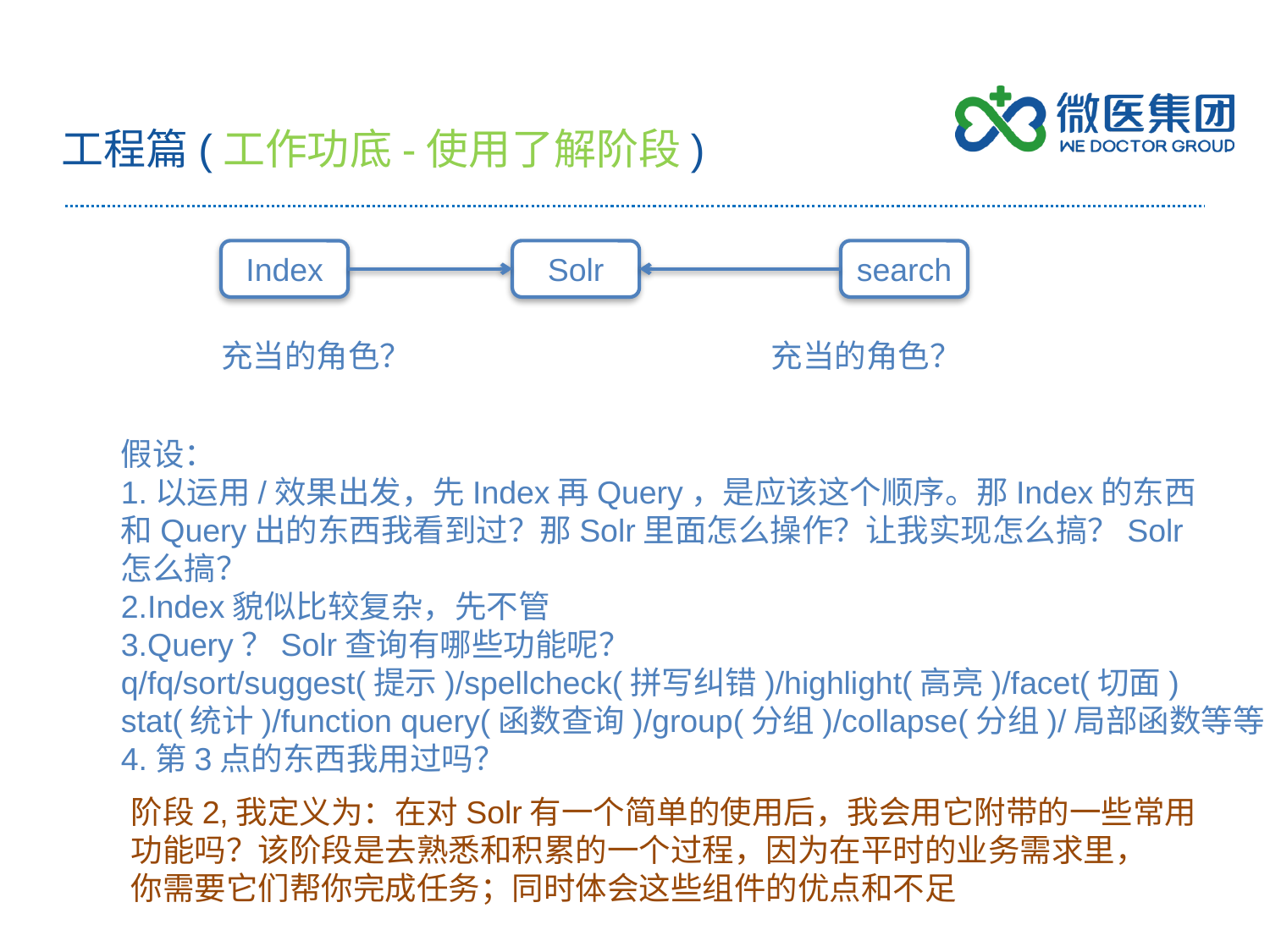

工程篇(工作功底-使用了解阶段)
Solr
Index
search
充当的角色？
充当的角色？
假设：
1.以运用/效果出发，先Index再Query，是应该这个顺序。那Index的东西
和Query出的东西我看到过？那Solr里面怎么操作？让我实现怎么搞？Solr
怎么搞？
2.Index貌似比较复杂，先不管
3.Query？Solr查询有哪些功能呢？
q/fq/sort/suggest(提示)/spellcheck(拼写纠错)/highlight(高亮)/facet(切面)
stat(统计)/function query(函数查询)/group(分组)/collapse(分组)/局部函数等等
4.第3点的东西我用过吗？
阶段2,我定义为：在对Solr有一个简单的使用后，我会用它附带的一些常用
功能吗？该阶段是去熟悉和积累的一个过程，因为在平时的业务需求里，
你需要它们帮你完成任务；同时体会这些组件的优点和不足